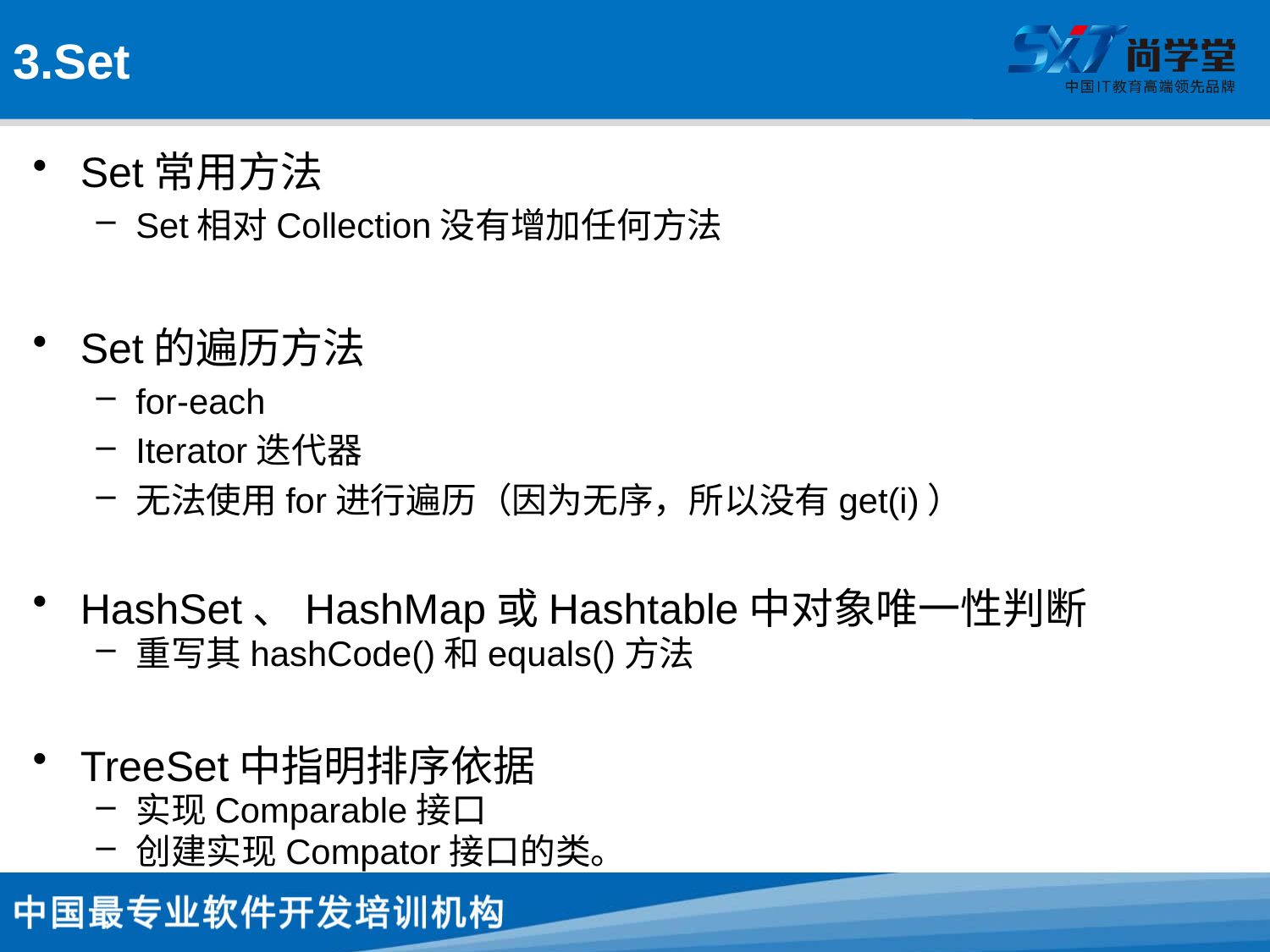

# 3.Set
Set常用方法
Set相对Collection没有增加任何方法

Set的遍历方法
for-each
Iterator迭代器
无法使用for进行遍历（因为无序，所以没有get(i)）

HashSet、HashMap或Hashtable中对象唯一性判断
重写其hashCode()和equals()方法

TreeSet中指明排序依据
实现Comparable接口
创建实现Compator接口的类。